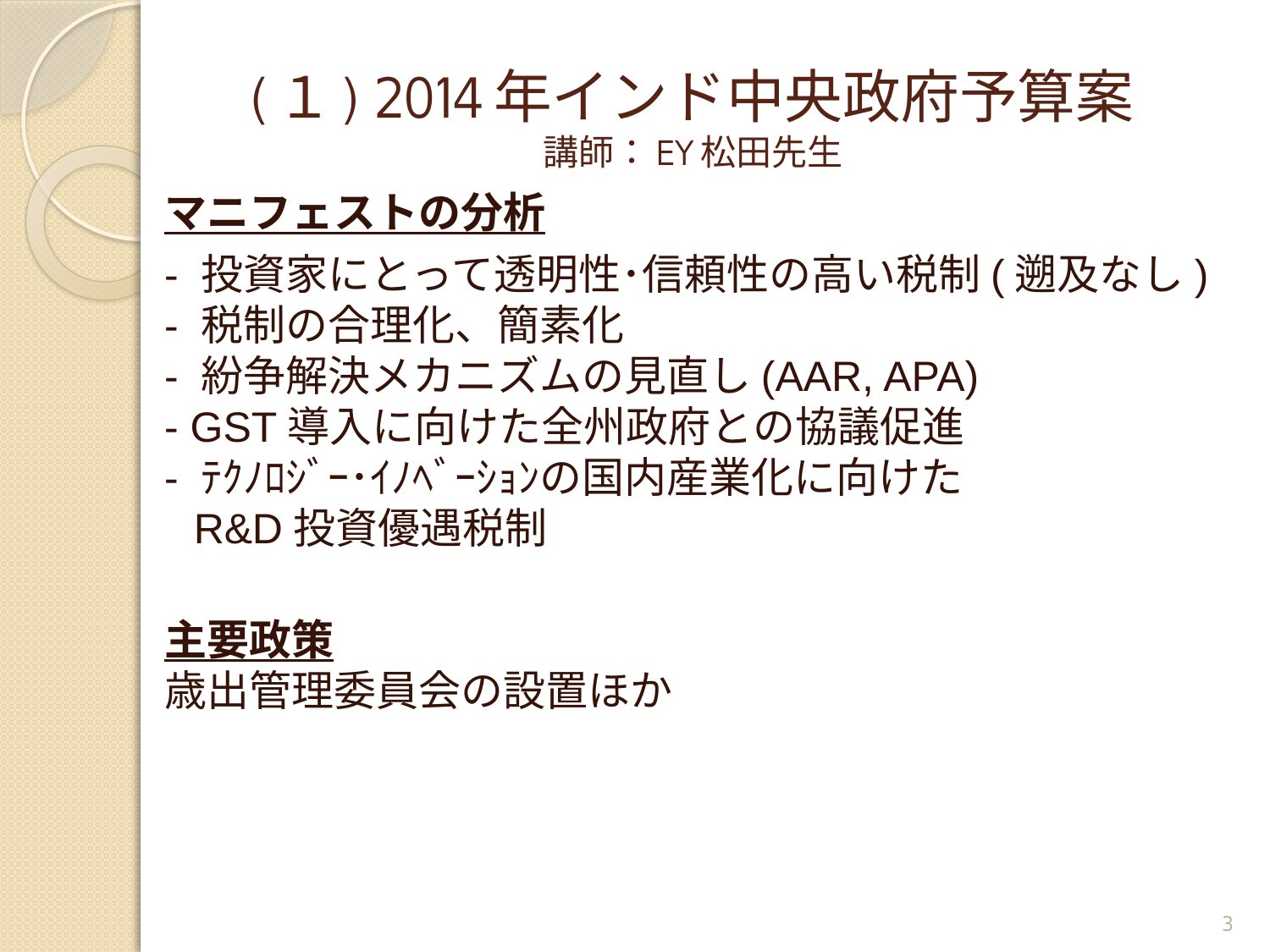

# (１) 2014年インド中央政府予算案 講師：EY松田先生
マニフェストの分析
- 投資家にとって透明性･信頼性の高い税制(遡及なし)
- 税制の合理化、簡素化
- 紛争解決メカニズムの見直し(AAR, APA)
- GST導入に向けた全州政府との協議促進
- ﾃｸﾉﾛｼﾞｰ･ｲﾉﾍﾞｰｼｮﾝの国内産業化に向けた
  R&D投資優遇税制
主要政策
歳出管理委員会の設置ほか

3